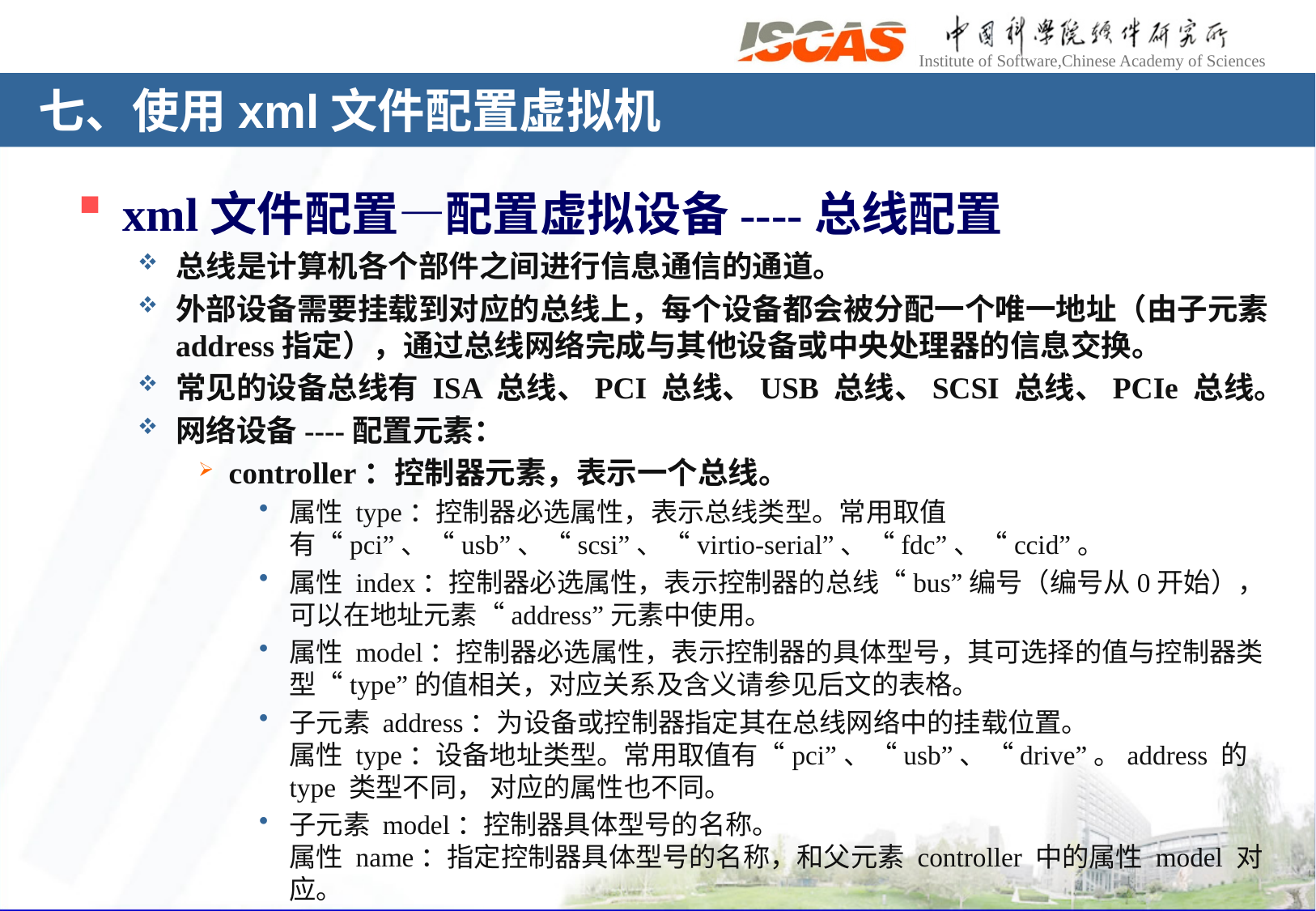

# 七、使用xml文件配置虚拟机
xml文件配置—配置虚拟设备----总线配置
总线是计算机各个部件之间进行信息通信的通道。
外部设备需要挂载到对应的总线上，每个设备都会被分配一个唯一地址（由子元素address指定），通过总线网络完成与其他设备或中央处理器的信息交换。
常见的设备总线有 ISA 总线、PCI 总线、USB 总线、SCSI 总线、PCIe 总线。
网络设备----配置元素：
controller：控制器元素，表示一个总线。
属性 type：控制器必选属性，表示总线类型。常用取值有“pci”、“usb”、“scsi”、“virtio-serial”、“fdc”、“ccid”。
属性 index：控制器必选属性，表示控制器的总线“bus”编号（编号从0开始），可以在地址元素“address”元素中使用。
属性 model：控制器必选属性，表示控制器的具体型号，其可选择的值与控制器类型“type”的值相关，对应关系及含义请参见后文的表格。
子元素 address：为设备或控制器指定其在总线网络中的挂载位置。
属性 type：设备地址类型。常用取值有“pci”、“usb”、“drive”。address 的 type 类型不同， 对应的属性也不同。
子元素 model：控制器具体型号的名称。
属性 name：指定控制器具体型号的名称，和父元素 controller 中的属性 model 对应。